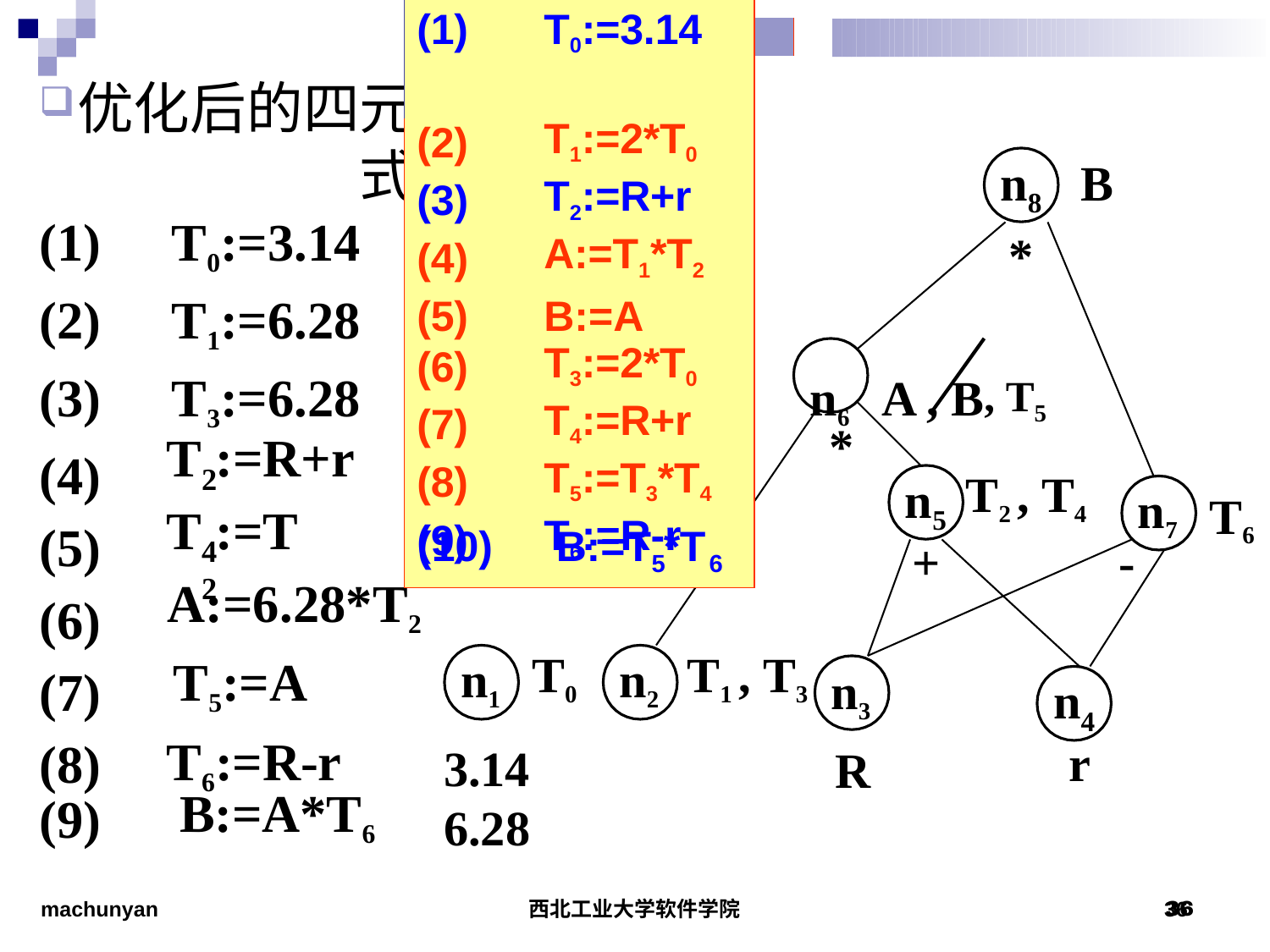

| (1) | T0:=3.14 |  |  |
| --- | --- | --- | --- |
|  |  |  |  |
|  |  |  |  |
| (2) | T1:=2\*T0 |  |  |
| (3) | T2:=R+r |  |  |
| (4) | A:=T1\*T2 |  |  |
| (5) | B:=A |  |  |
| (6) | T3:=2\*T0 |  |  |
| (7) | T4:=R+r |  |  |
| (8) | T5:=T3\*T4 |  |  |
| (9) | T6:=R-r |  |  |

元式
优化后的四

n	B
8
(1)	T0:=3.14
(2)	T1:=6.28
(3)	T3:=6.28
(4)
(5)
(6)
(7)
(8)

*

n6	A , B, T5

*
T :=R+r
2
T2 , T4

n

n7
T6
T :=T
5
(10)
B:=T *T
+
-
4	2

5	6

A:=6.28*T2  T5:=A  T6:=R-r
n1
3.14	6.28
T0	T1 , T3
n3  R

n2

n
4
r
(9)
B:=A*T6
36